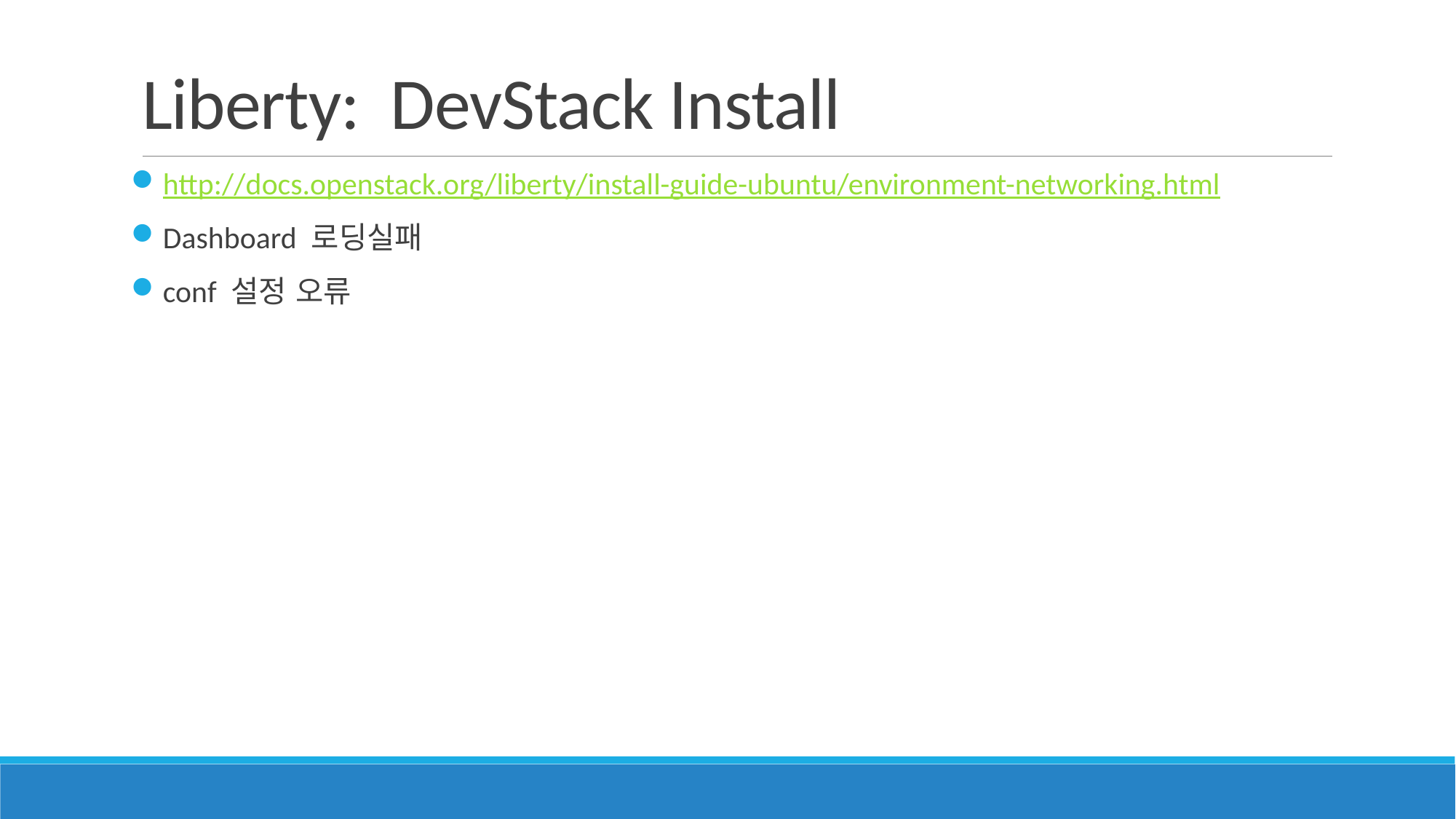

# Liberty:  DevStack Install
http://docs.openstack.org/liberty/install-guide-ubuntu/environment-networking.html
Dashboard 로딩실패
conf 설정 오류